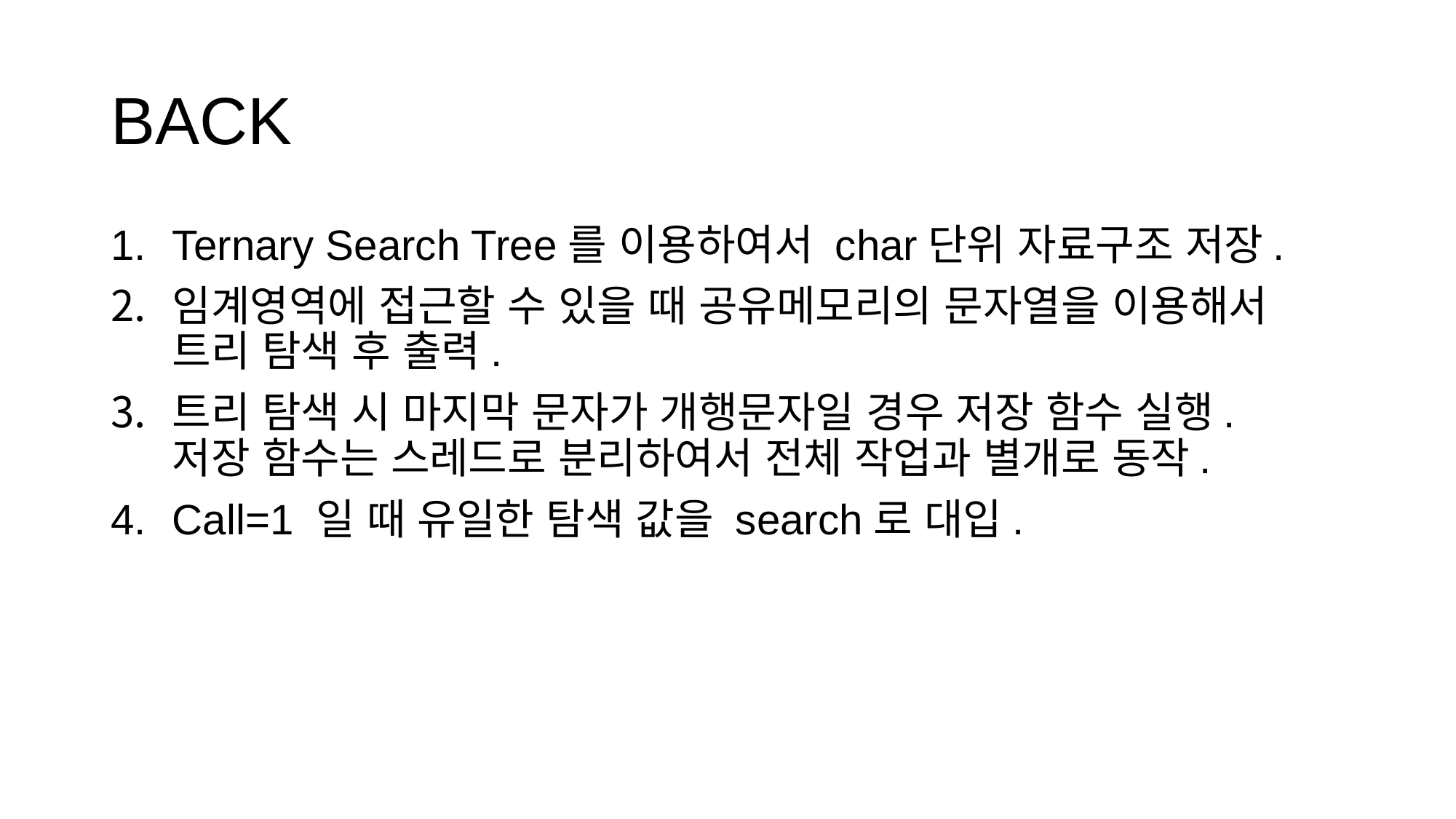

# BACK
Ternary Search Tree를 이용하여서 char단위 자료구조 저장.
임계영역에 접근할 수 있을 때 공유메모리의 문자열을 이용해서 트리 탐색 후 출력.
트리 탐색 시 마지막 문자가 개행문자일 경우 저장 함수 실행.
저장 함수는 스레드로 분리하여서 전체 작업과 별개로 동작.
Call=1 일 때 유일한 탐색 값을 search로 대입.